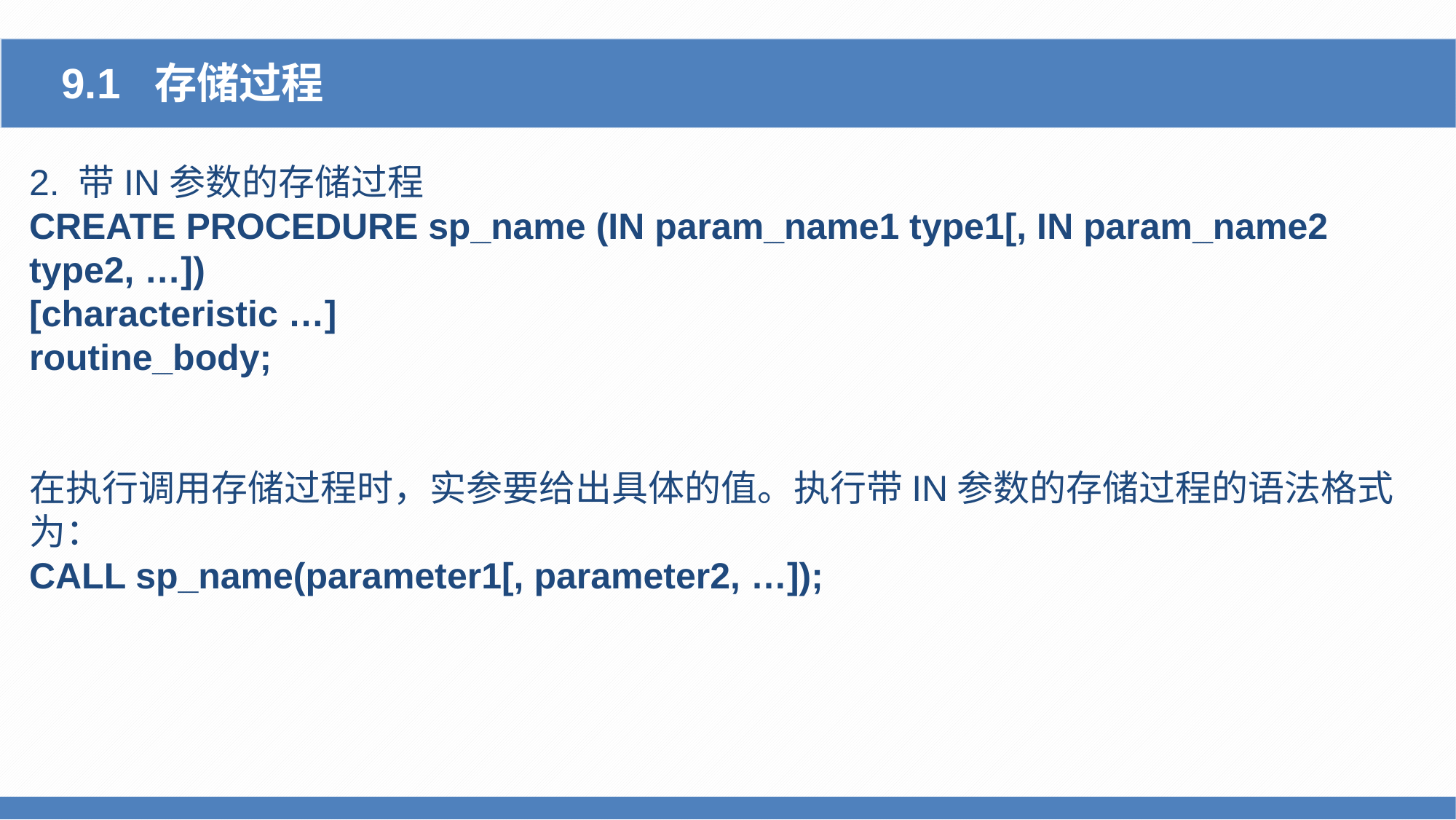

9.1  存储过程
2. 带IN参数的存储过程
CREATE PROCEDURE sp_name (IN param_name1 type1[, IN param_name2 type2, …])
[characteristic …]
routine_body;

在执行调用存储过程时，实参要给出具体的值。执行带IN参数的存储过程的语法格式为：
CALL sp_name(parameter1[, parameter2, …]);